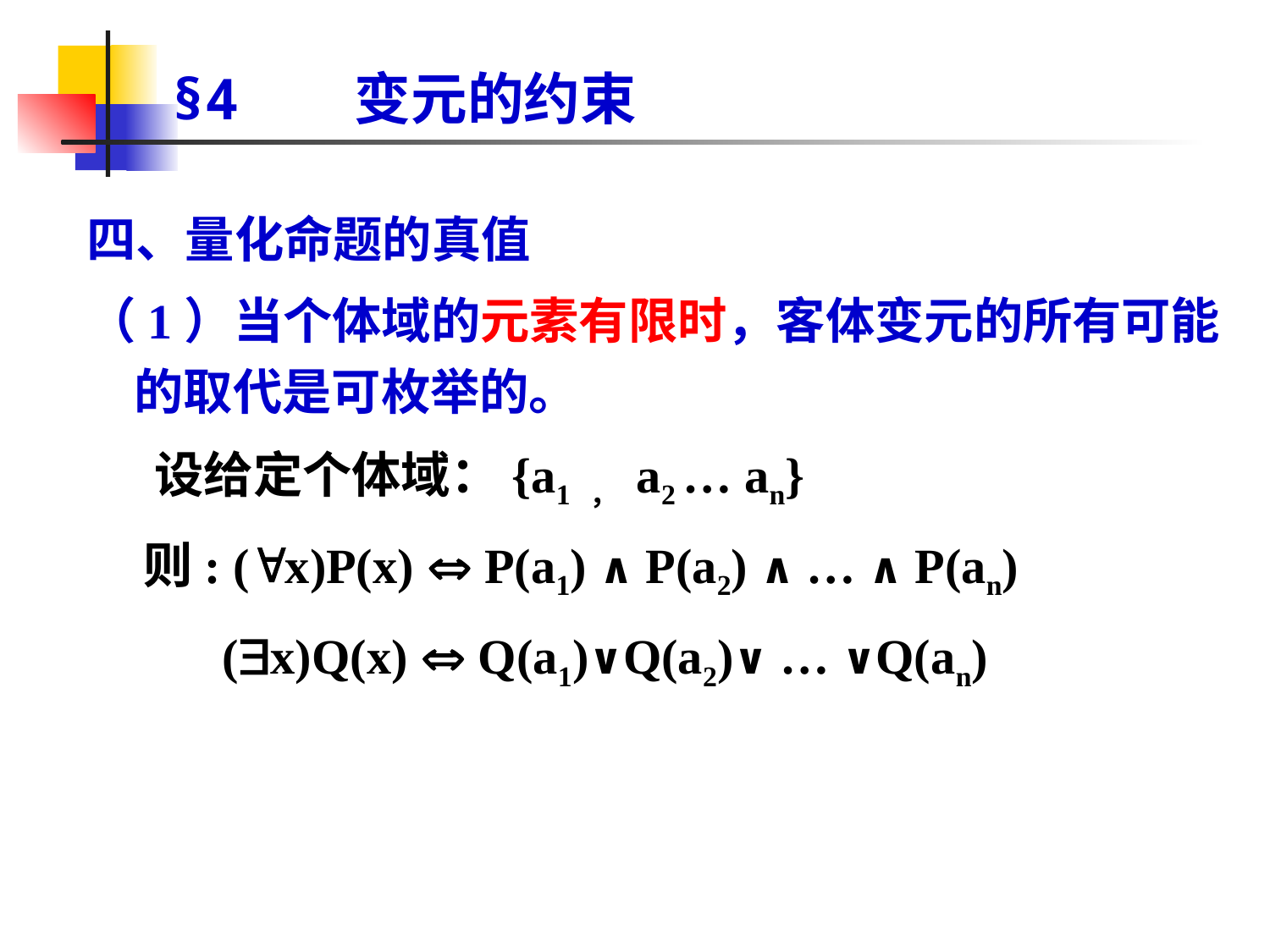

# §4   变元的约束
四、量化命题的真值
（1）当个体域的元素有限时，客体变元的所有可能的取代是可枚举的。
     设给定个体域：{a1 ， a2 … an}
    则: (∀x)P(x) ⇔ P(a1) ∧ P(a2) ∧ … ∧ P(an)
           (∃x)Q(x) ⇔ Q(a1)∨Q(a2)∨ … ∨Q(an)

47